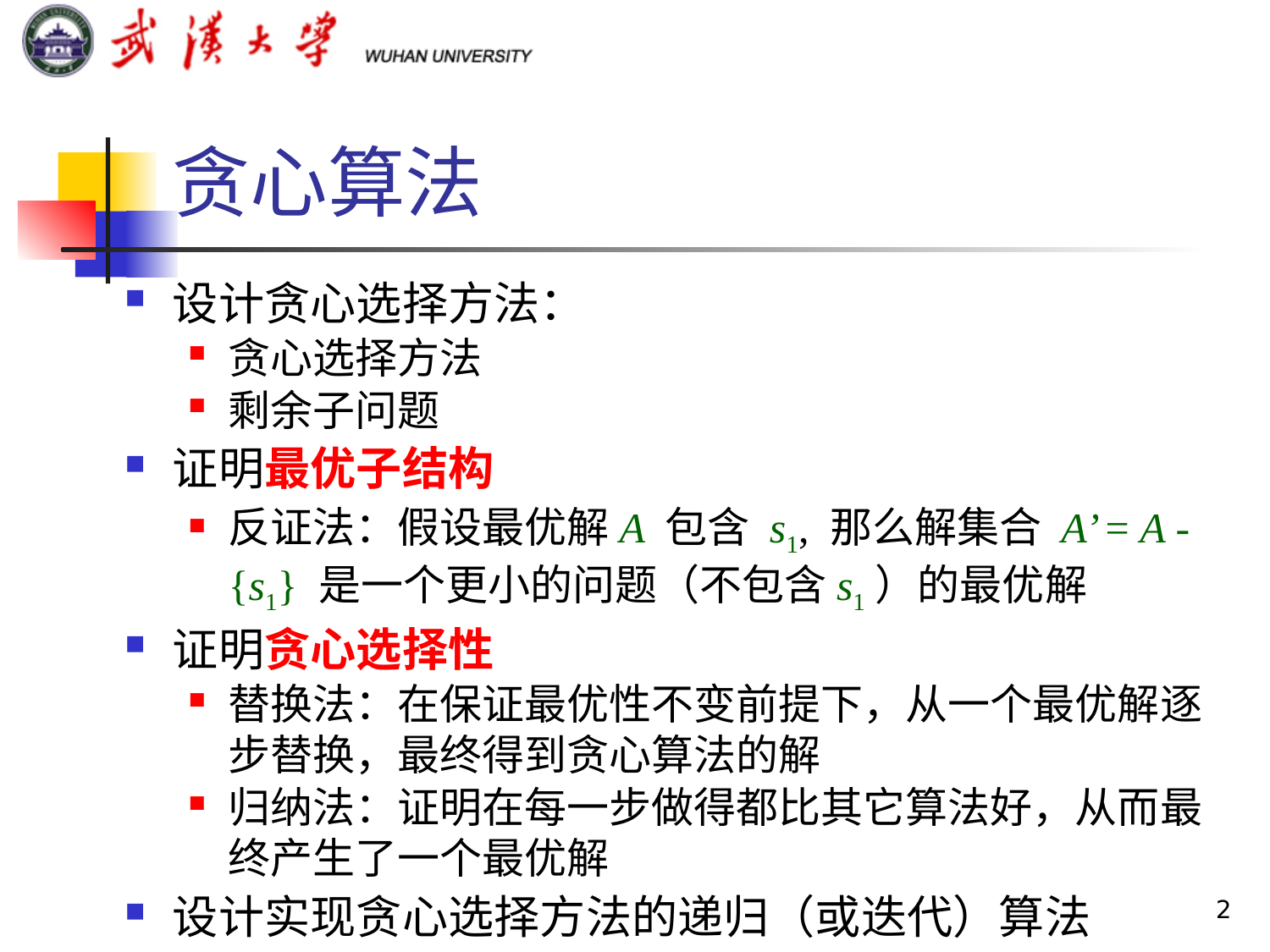

# 贪心算法
设计贪心选择方法：
贪心选择方法
剩余子问题
证明最优子结构
反证法：假设最优解A 包含 s1, 那么解集合 A’ = A - {s1} 是一个更小的问题（不包含s1）的最优解
证明贪心选择性
替换法：在保证最优性不变前提下，从一个最优解逐步替换，最终得到贪心算法的解
归纳法：证明在每一步做得都比其它算法好，从而最终产生了一个最优解
设计实现贪心选择方法的递归（或迭代）算法
2